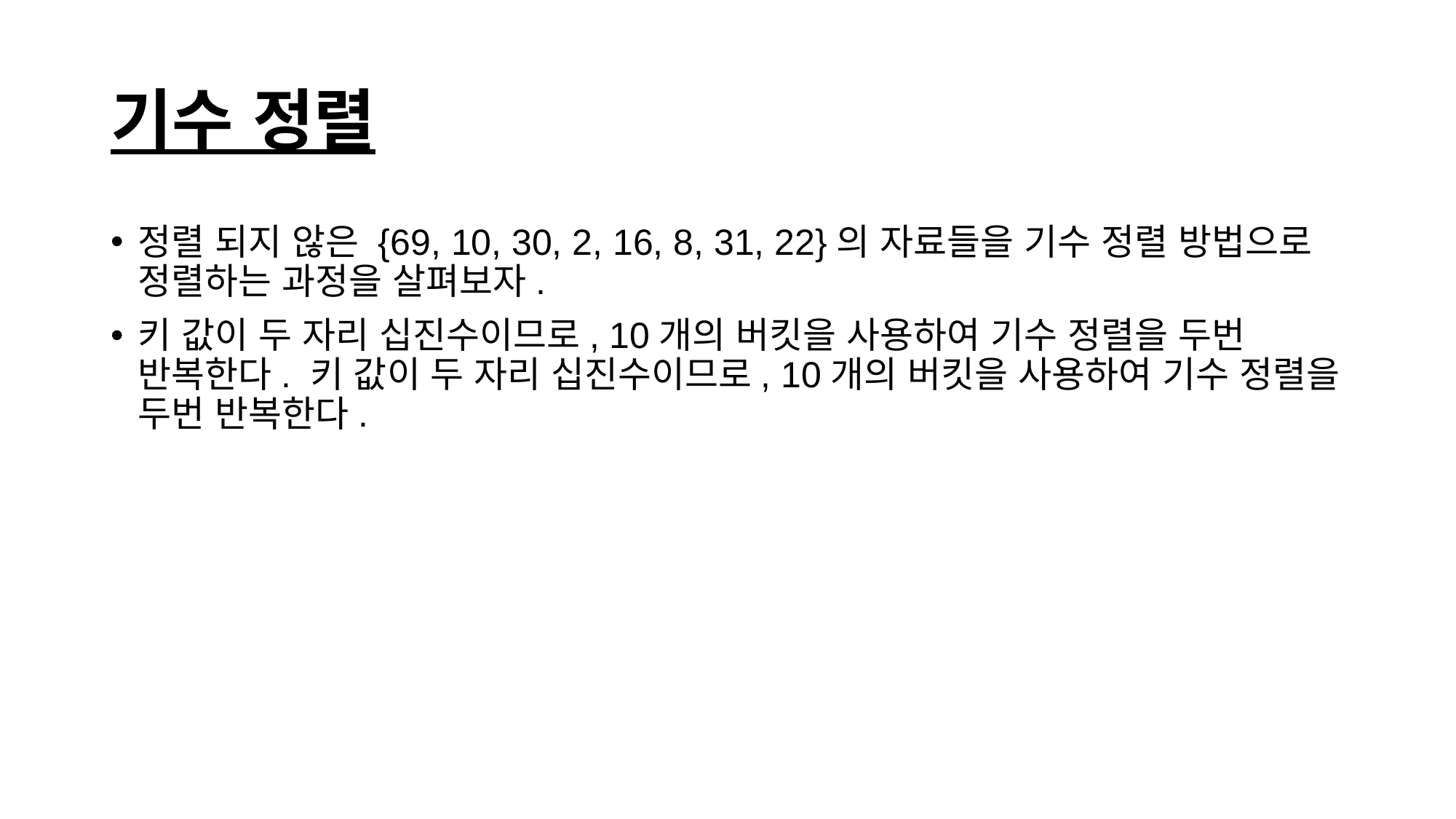

# 기수 정렬
정렬 되지 않은 {69, 10, 30, 2, 16, 8, 31, 22}의 자료들을 기수 정렬 방법으로 정렬하는 과정을 살펴보자.
키 값이 두 자리 십진수이므로, 10개의 버킷을 사용하여 기수 정렬을 두번 반복한다. 키 값이 두 자리 십진수이므로, 10개의 버킷을 사용하여 기수 정렬을 두번 반복한다.